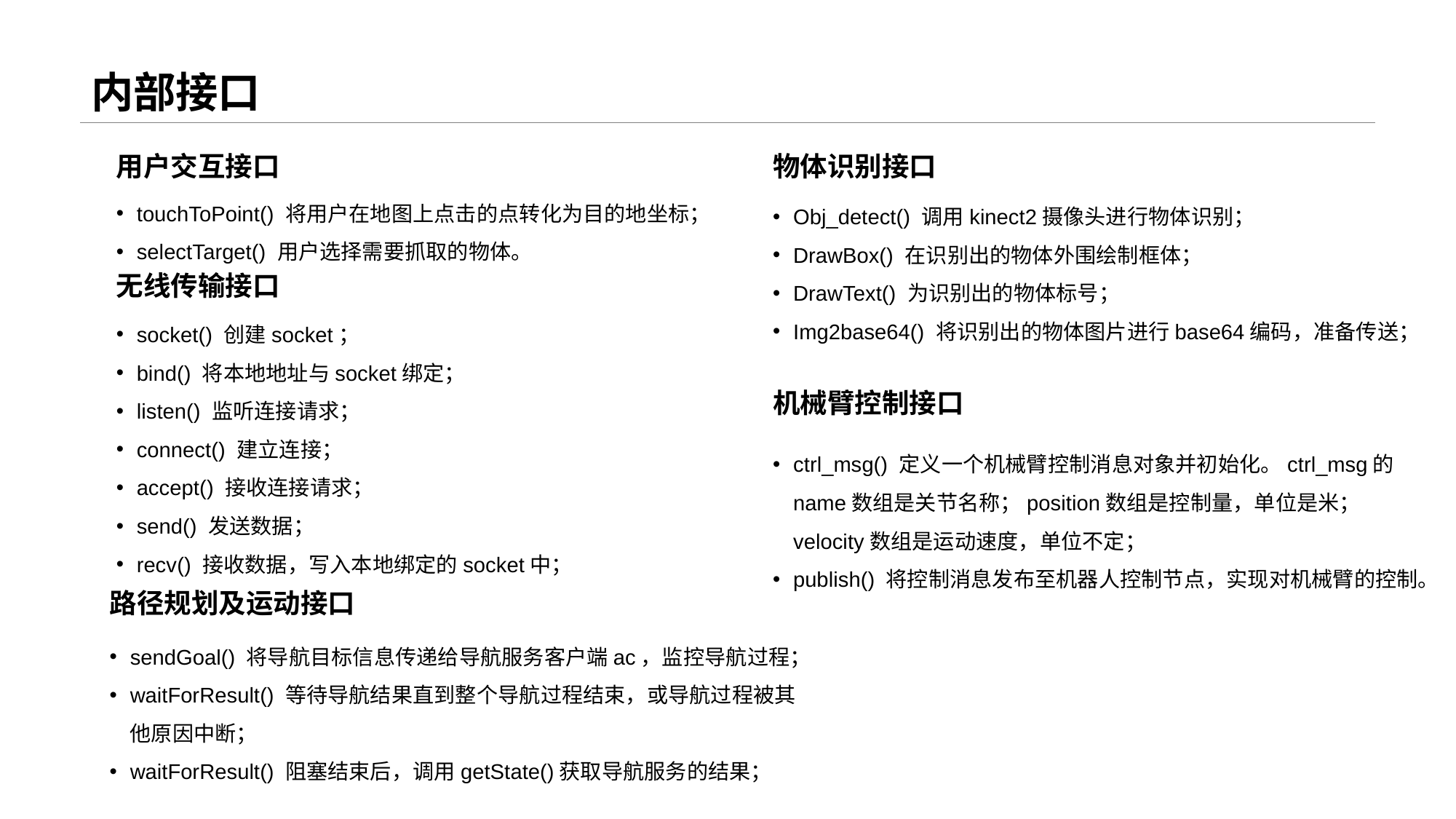

# 内部接口
用户交互接口
touchToPoint() 将用户在地图上点击的点转化为目的地坐标；
selectTarget() 用户选择需要抓取的物体。
物体识别接口
Obj_detect() 调用kinect2摄像头进行物体识别；
DrawBox() 在识别出的物体外围绘制框体；
DrawText() 为识别出的物体标号；
Img2base64() 将识别出的物体图片进行base64编码，准备传送；

无线传输接口
socket() 创建socket；
bind() 将本地地址与socket绑定；
listen() 监听连接请求；
connect() 建立连接；
accept() 接收连接请求；
send() 发送数据；
recv() 接收数据，写入本地绑定的socket中；

机械臂控制接口
ctrl_msg() 定义一个机械臂控制消息对象并初始化。ctrl_msg的name数组是关节名称；position数组是控制量，单位是米；velocity数组是运动速度，单位不定；
publish() 将控制消息发布至机器人控制节点，实现对机械臂的控制。
路径规划及运动接口
sendGoal() 将导航目标信息传递给导航服务客户端ac，监控导航过程；
waitForResult() 等待导航结果直到整个导航过程结束，或导航过程被其他原因中断；
waitForResult() 阻塞结束后，调用getState()获取导航服务的结果；